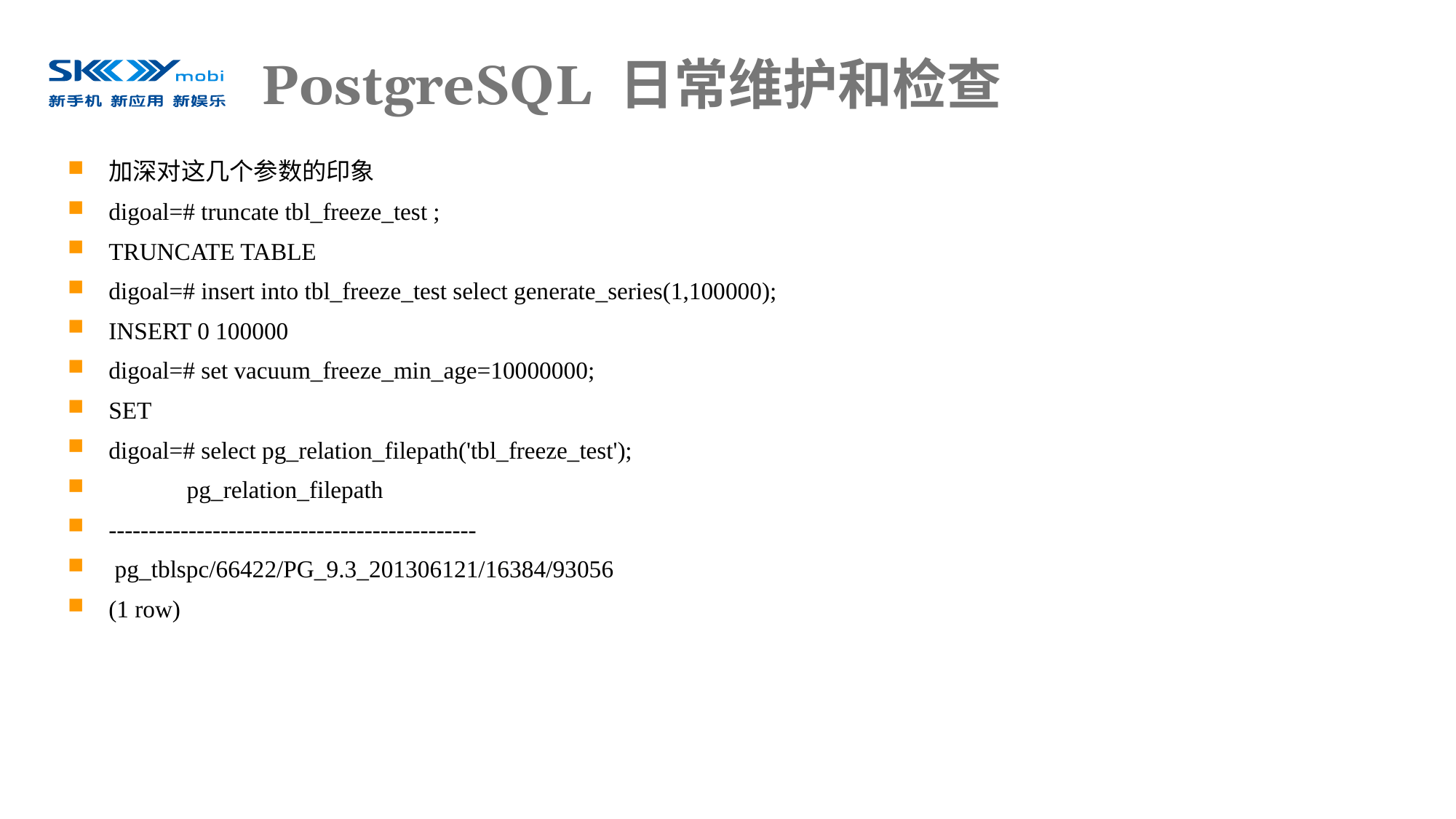

# PostgreSQL 日常维护和检查
加深对这几个参数的印象
digoal=# truncate tbl_freeze_test ;
TRUNCATE TABLE
digoal=# insert into tbl_freeze_test select generate_series(1,100000);
INSERT 0 100000
digoal=# set vacuum_freeze_min_age=10000000;
SET
digoal=# select pg_relation_filepath('tbl_freeze_test');
             pg_relation_filepath
----------------------------------------------
 pg_tblspc/66422/PG_9.3_201306121/16384/93056
(1 row)